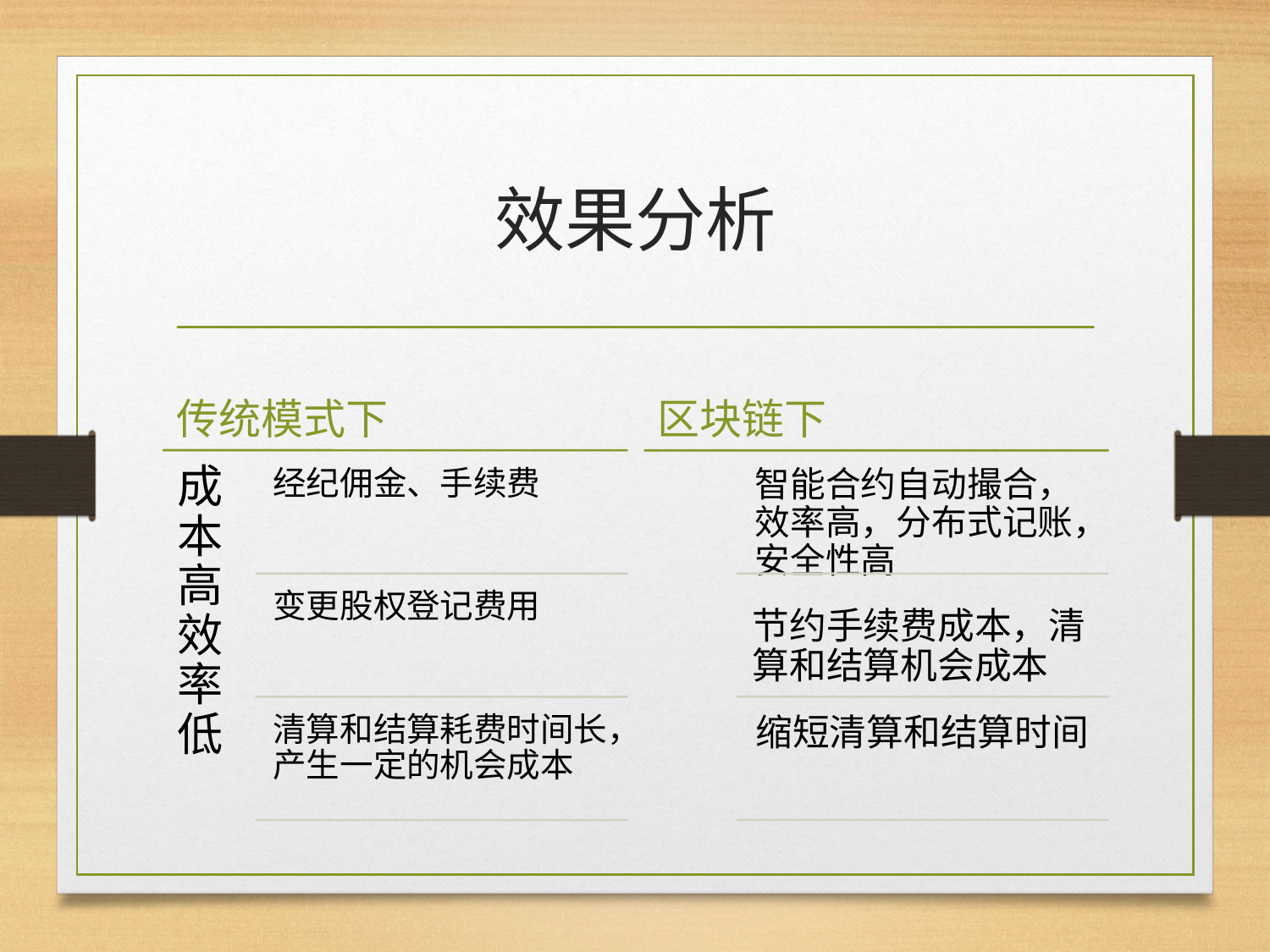

# 效果分析
传统模式下
区块链下
成本高 效率低
经纪佣金、手续费
变更股权登记费用
清算和结算耗费时间长，产生一定的机会成本

智能合约自动撮合，效率高，分布式记账，安全性高
节约手续费成本，清算和结算机会成本
缩短清算和结算时间